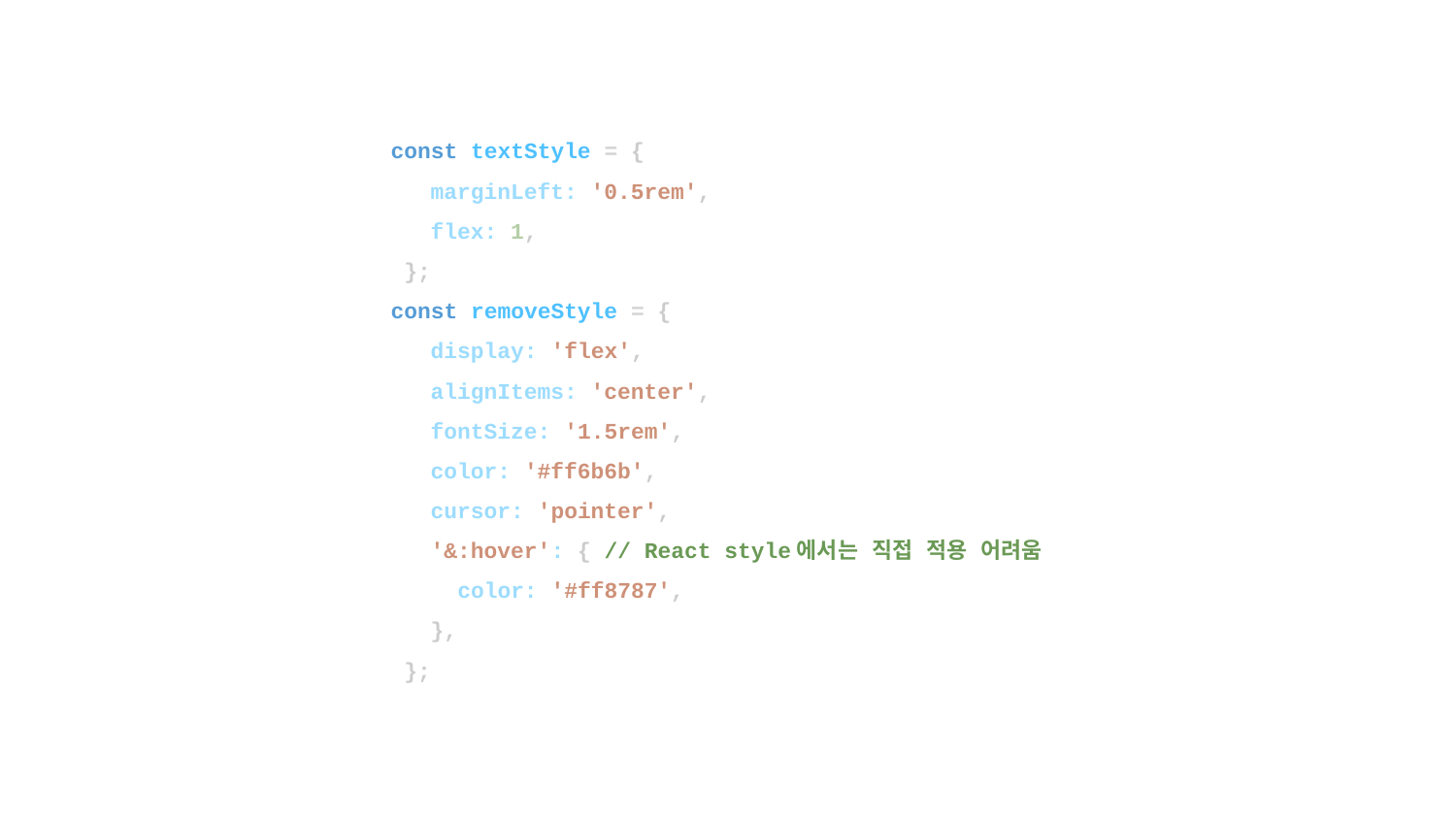

const textStyle = {
   marginLeft: '0.5rem',
   flex: 1,
 };
const removeStyle = {
   display: 'flex',
   alignItems: 'center',
   fontSize: '1.5rem',
   color: '#ff6b6b',
   cursor: 'pointer',
   '&:hover': { // React style에서는 직접 적용 어려움
     color: '#ff8787',
   },
 };